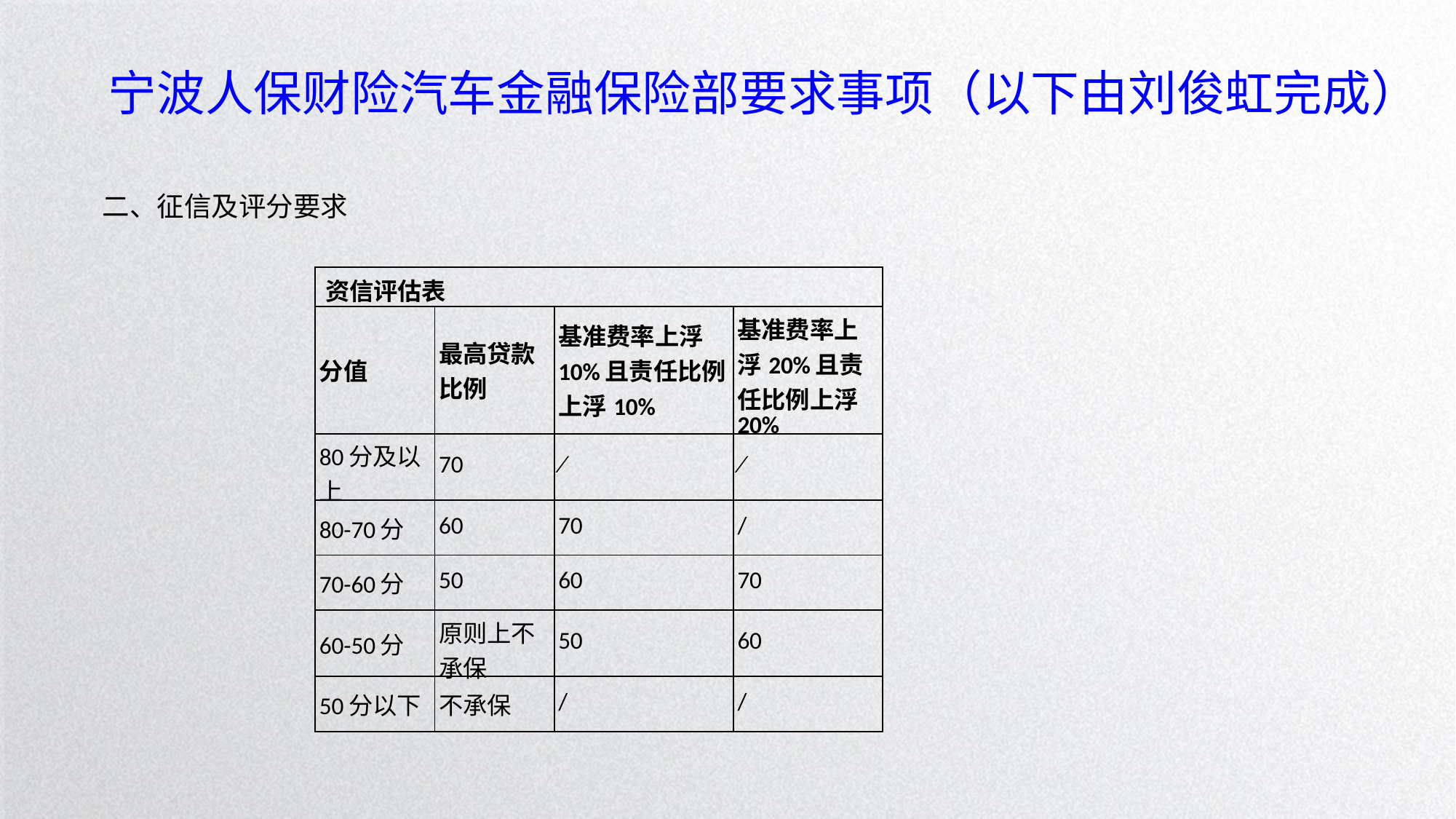

宁波人保财险汽车金融保险部要求事项（以下由刘俊虹完成）

二、征信及评分要求

| 资信评估表 |  |  |  |
| --- | --- | --- | --- |
| 分值 | 最高贷款比例 | 基准费率上浮10%且责任比例上浮10% | 基准费率上浮20%且责任比例上浮20% |
| 80分及以上 | 70 | ∕ | ∕ |
| 80-70分 | 60 | 70 | / |
| 70-60分 | 50 | 60 | 70 |
| 60-50分 | 原则上不承保 | 50 | 60 |
| 50分以下 | 不承保 | / | / |